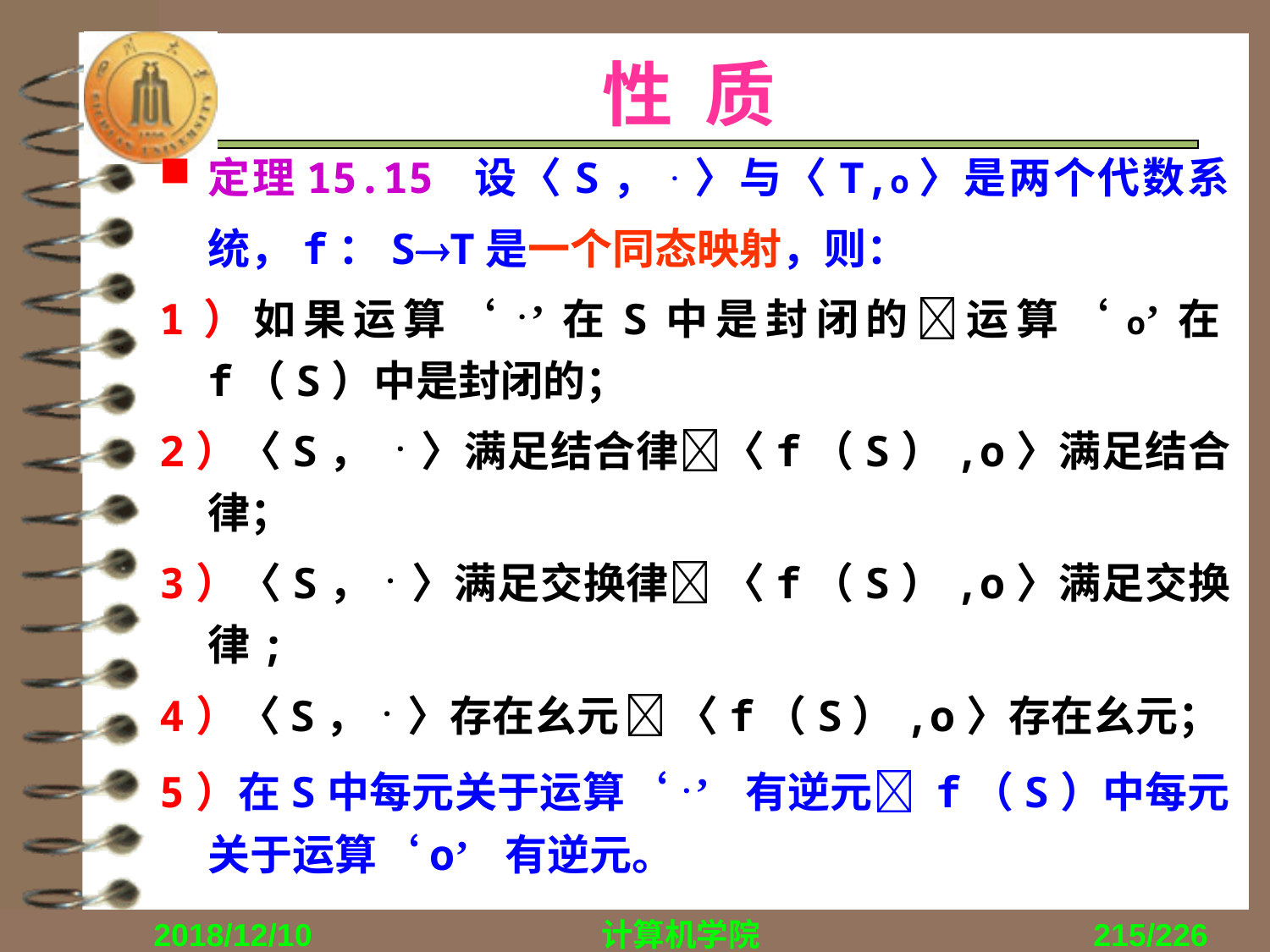

# 性  质
定理15.15 设〈S，.〉与〈T,о〉是两个代数系统，f：S→T是一个同态映射，则：
1）如果运算‘.’在S中是封闭的⇒运算‘о’在f（S）中是封闭的；
2）〈S， .〉满足结合律⇒〈f（S）,о〉满足结合律；
3）〈S，.〉满足交换律⇒ 〈f（S）,о〉满足交换律;
4）〈S，.〉存在幺元 ⇒ 〈f（S）,о〉存在幺元；
5）在S中每元关于运算‘.’ 有逆元⇒ f（S）中每元关于运算‘о’ 有逆元。
2018/12/10
计算机学院
215/226